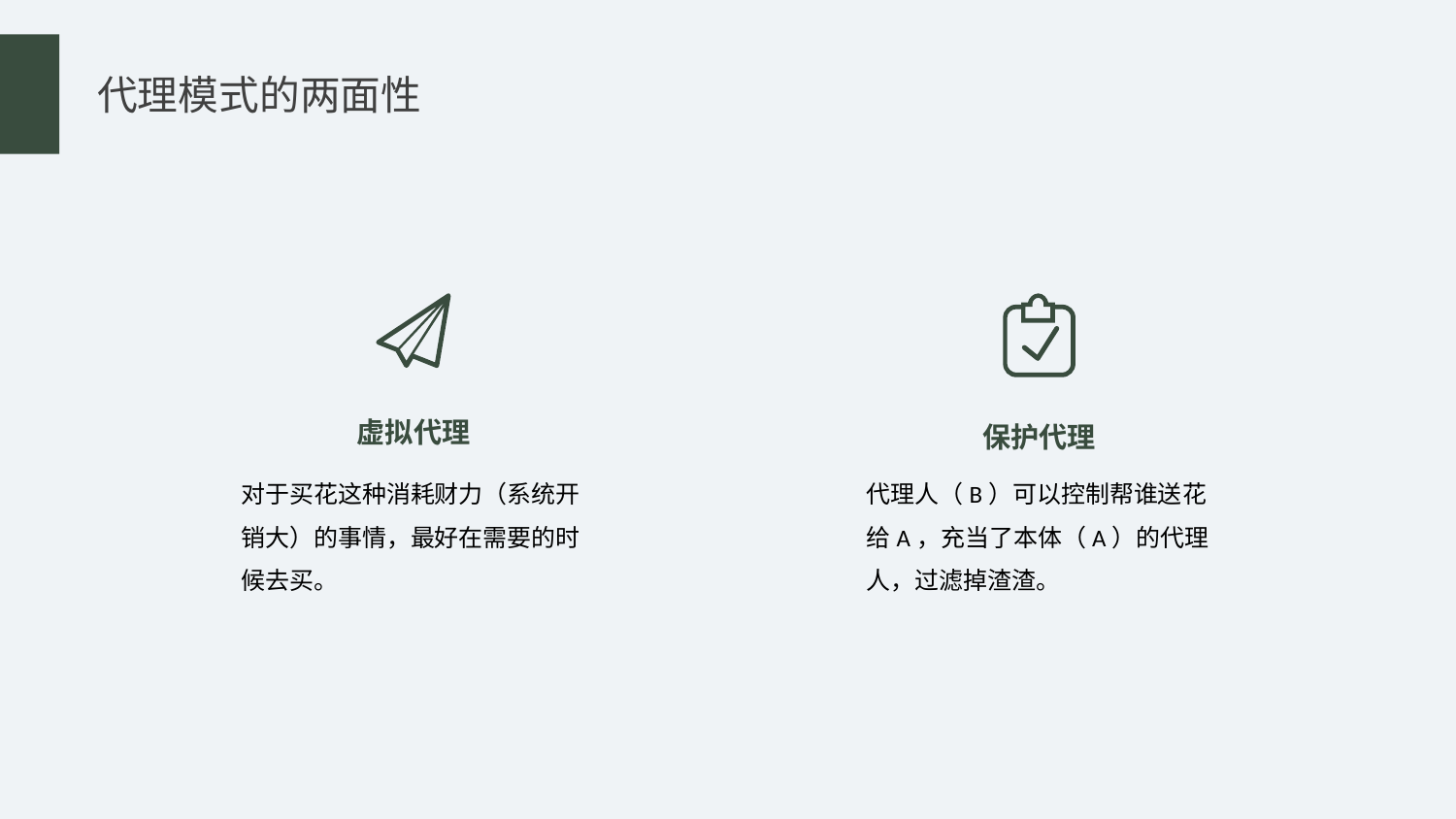

代理模式的两面性

虚拟代理
对于买花这种消耗财力（系统开销大）的事情，最好在需要的时候去买。

保护代理
代理人（B）可以控制帮谁送花给A，充当了本体（A）的代理人，过滤掉渣渣。